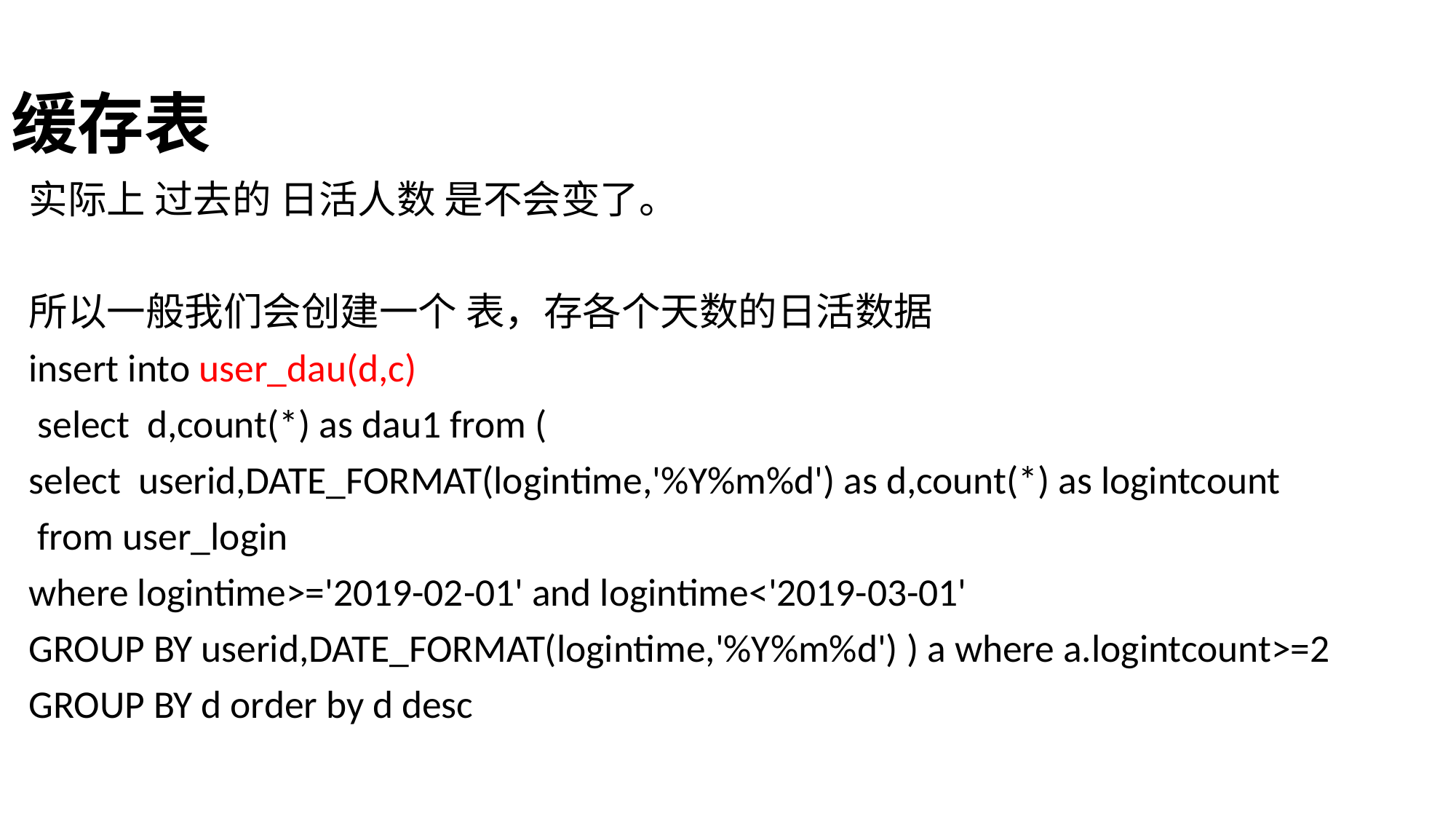

# 缓存表
实际上 过去的 日活人数 是不会变了。

所以一般我们会创建一个 表，存各个天数的日活数据
insert into user_dau(d,c)
 select  d,count(*) as dau1 from (
select  userid,DATE_FORMAT(logintime,'%Y%m%d') as d,count(*) as logintcount
 from user_login
where logintime>='2019-02-01' and logintime<'2019-03-01'
GROUP BY userid,DATE_FORMAT(logintime,'%Y%m%d') ) a where a.logintcount>=2
GROUP BY d order by d desc